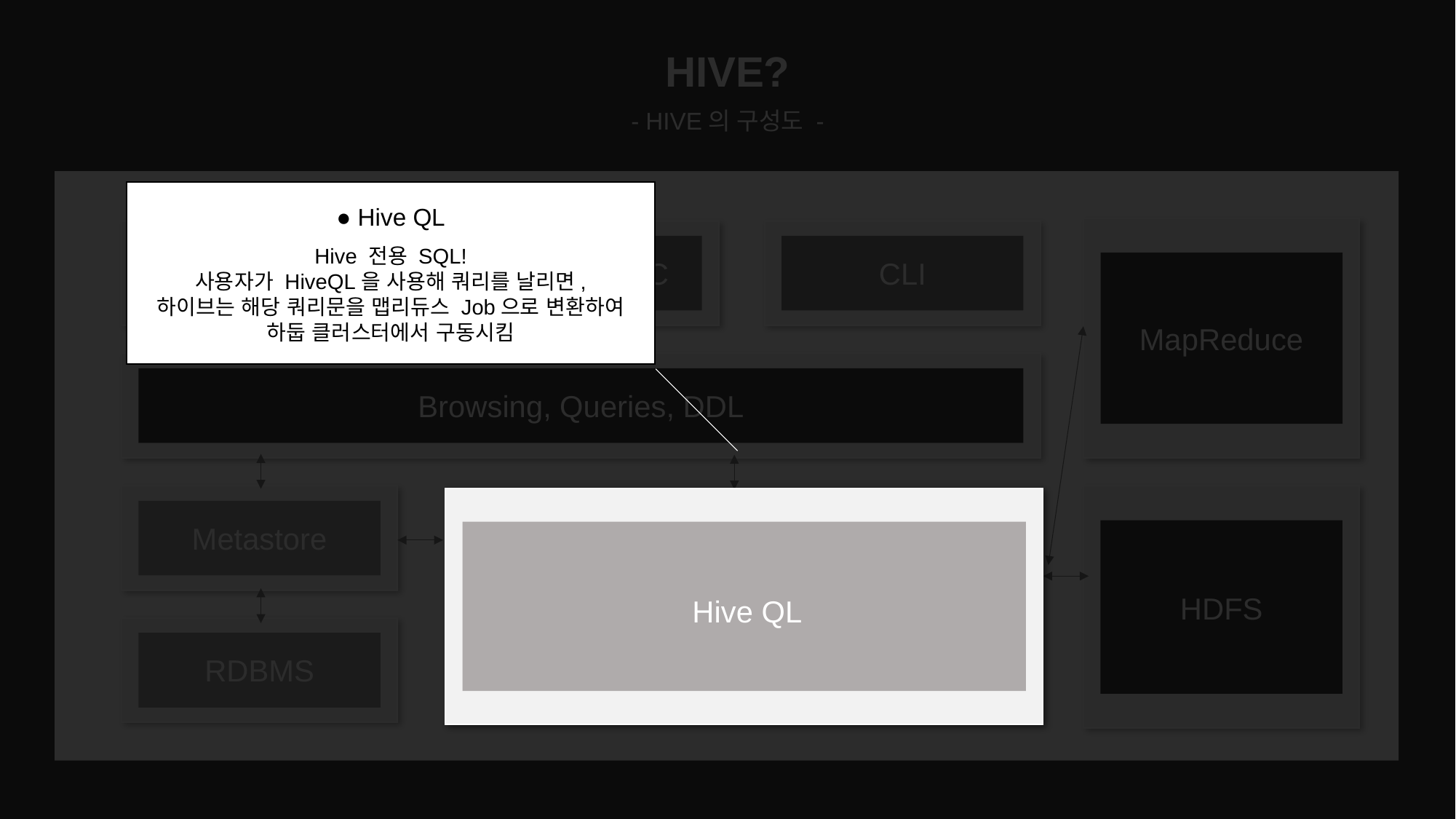

HIVE?
- HIVE의 구성도 -

● Hive QL

MapReduce

Web UI

JDBC/ODBC

CLI
Hive 전용 SQL!
사용자가 HiveQL을 사용해 쿼리를 날리면,
하이브는 해당 쿼리문을 맵리듀스 Job으로 변환하여
하둡 클러스터에서 구동시킴

Browsing, Queries, DDL

Hive QL

HDFS

Metastore

RDBMS

Hive QL